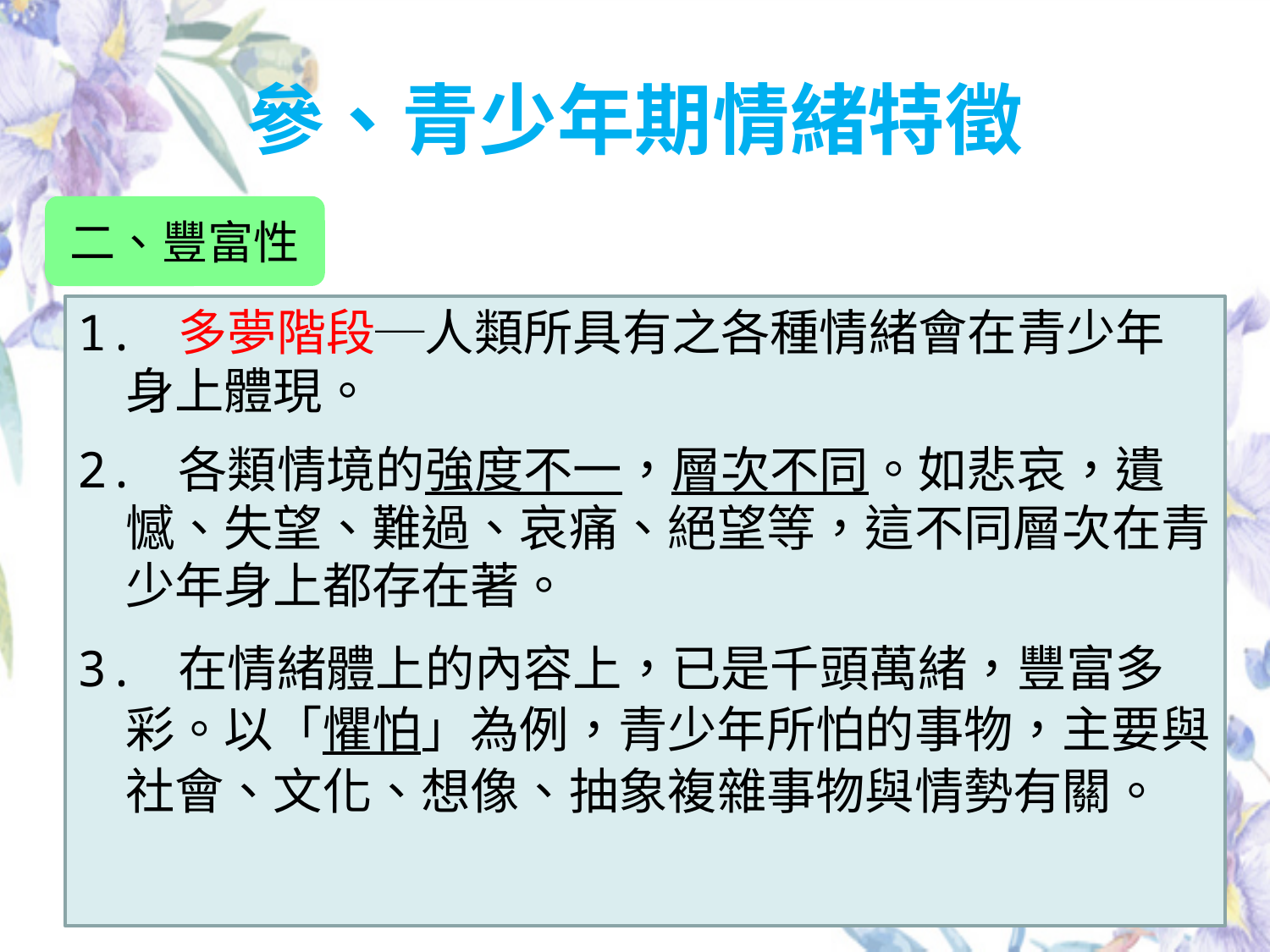

# 參、青少年期情緒特徵
二、豐富性
1. 多夢階段─人類所具有之各種情緒會在青少年身上體現。
2. 各類情境的強度不一，層次不同。如悲哀，遺憾、失望、難過、哀痛、絕望等，這不同層次在青少年身上都存在著。
3. 在情緒體上的內容上，已是千頭萬緒，豐富多彩。以「懼怕」為例，青少年所怕的事物，主要與社會、文化、想像、抽象複雜事物與情勢有關。